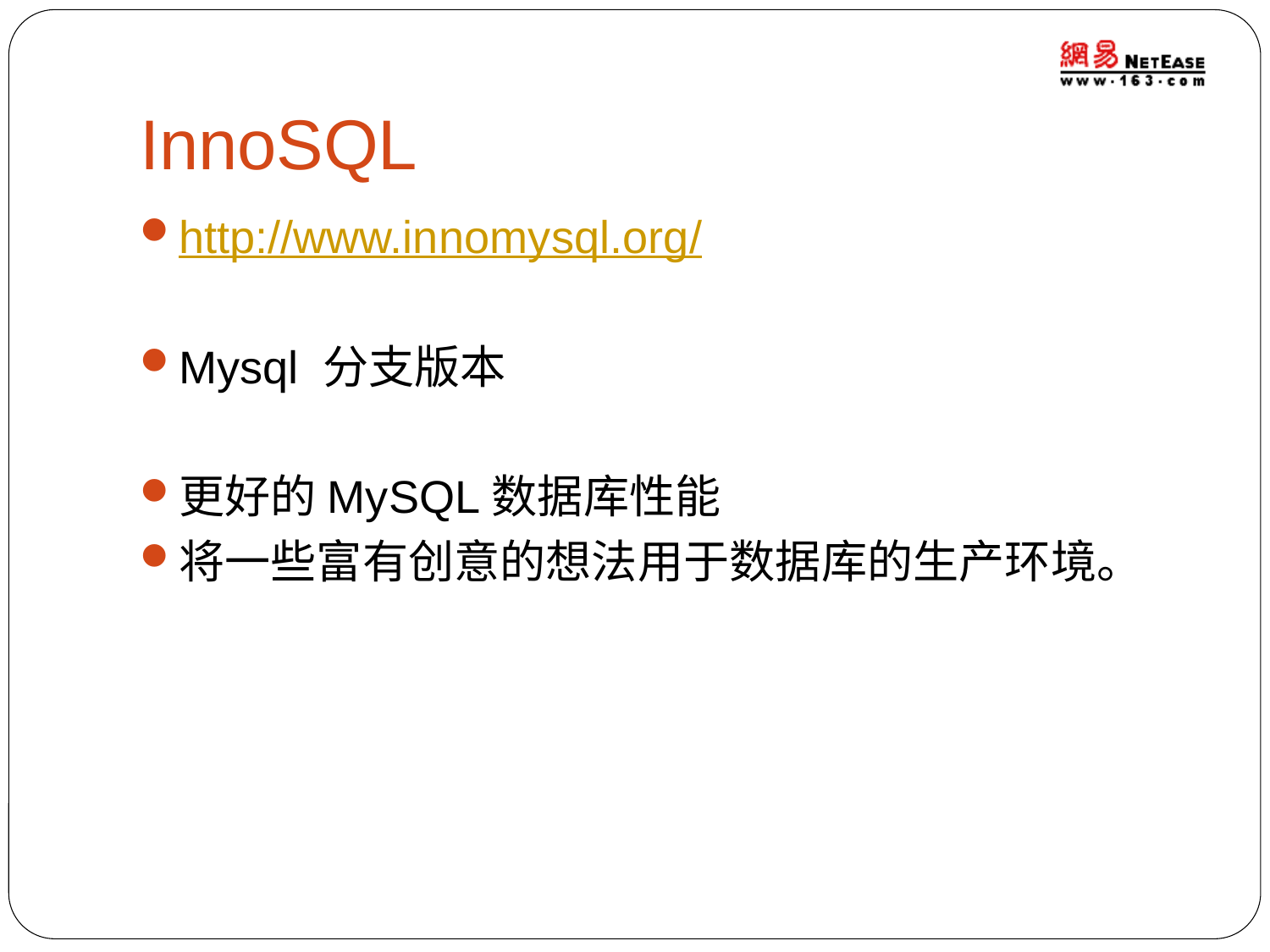

# InnoSQL
http://www.innomysql.org/

Mysql 分支版本

更好的MySQL数据库性能
将一些富有创意的想法用于数据库的生产环境。